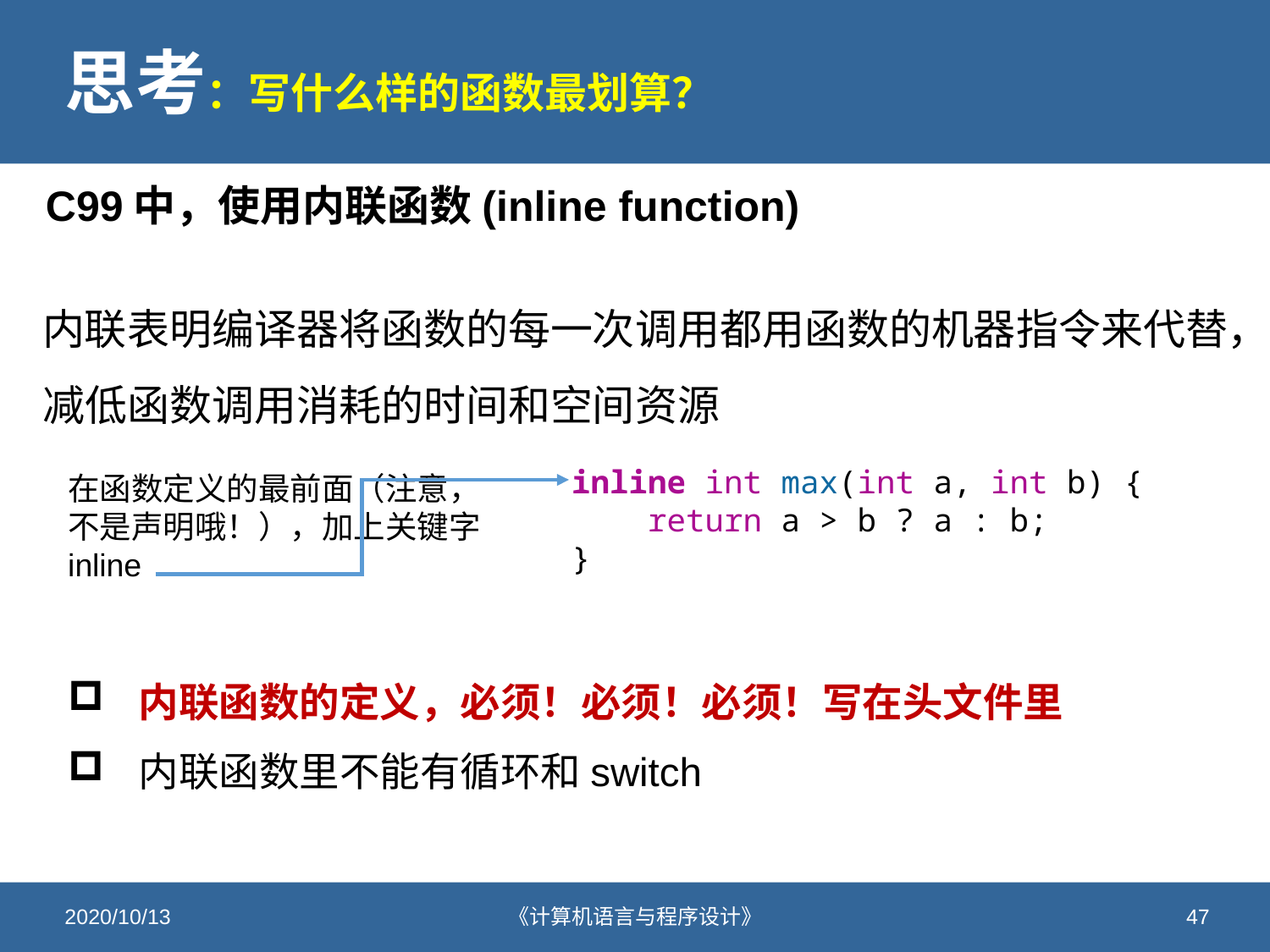

# 思考：写什么样的函数最划算？
C99中，使用内联函数(inline function)
内联表明编译器将函数的每一次调用都用函数的机器指令来代替，减低函数调用消耗的时间和空间资源
inline int max(int a, int b) {
    return a > b ? a : b;
}
在函数定义的最前面（注意，不是声明哦！），加上关键字inline
内联函数的定义，必须！必须！必须！写在头文件里
内联函数里不能有循环和switch
2020/10/13
《计算机语言与程序设计》
47